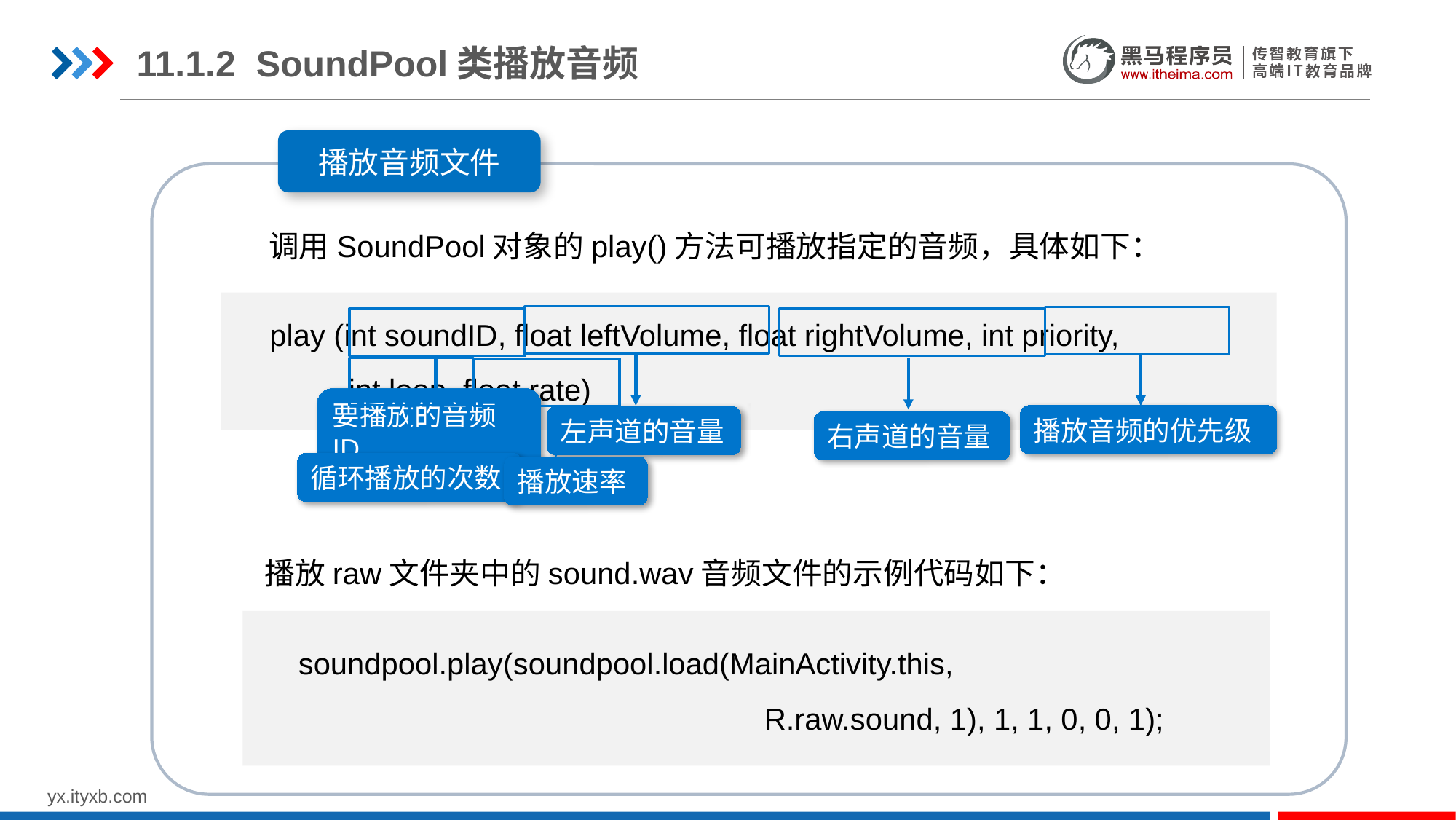

11.1.2  SoundPool类播放音频
播放音频文件

调用SoundPool对象的play()方法可播放指定的音频，具体如下：

     play (int soundID, float leftVolume, float rightVolume, int priority,
              int loop, float rate)

播放音频的优先级
左声道的音量
要播放的音频ID
右声道的音量
循环播放的次数
播放速率
播放raw文件夹中的sound.wav音频文件的示例代码如下：

     soundpool.play(soundpool.load(MainActivity.this,
                                                             R.raw.sound, 1), 1, 1, 0, 0, 1);